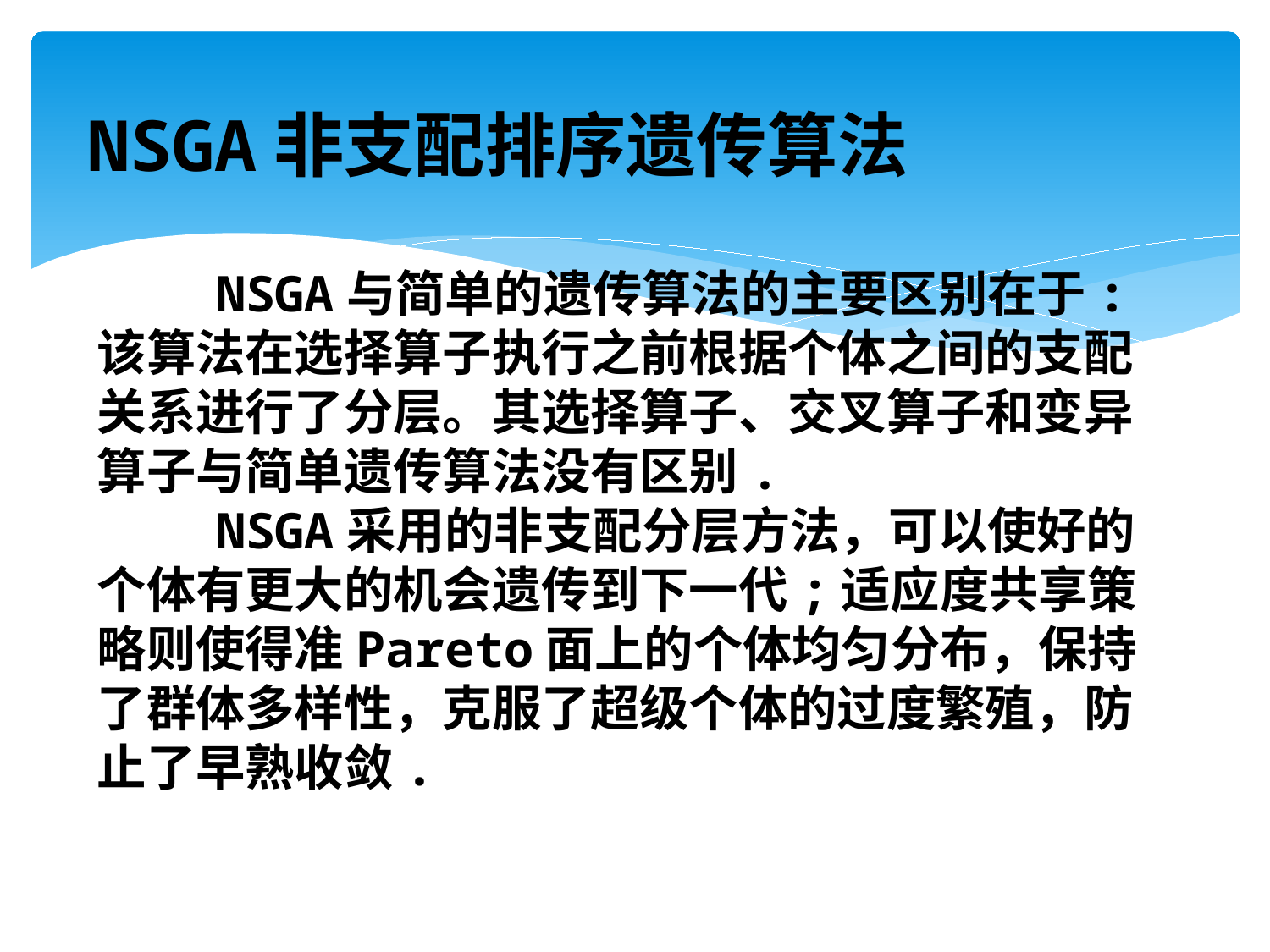

# NSGA非支配排序遗传算法
    NSGA与简单的遗传算法的主要区别在于:该算法在选择算子执行之前根据个体之间的支配关系进行了分层。其选择算子、交叉算子和变异算子与简单遗传算法没有区别.
    NSGA采用的非支配分层方法，可以使好的个体有更大的机会遗传到下一代;适应度共享策略则使得准Pareto面上的个体均匀分布，保持了群体多样性，克服了超级个体的过度繁殖，防止了早熟收敛.